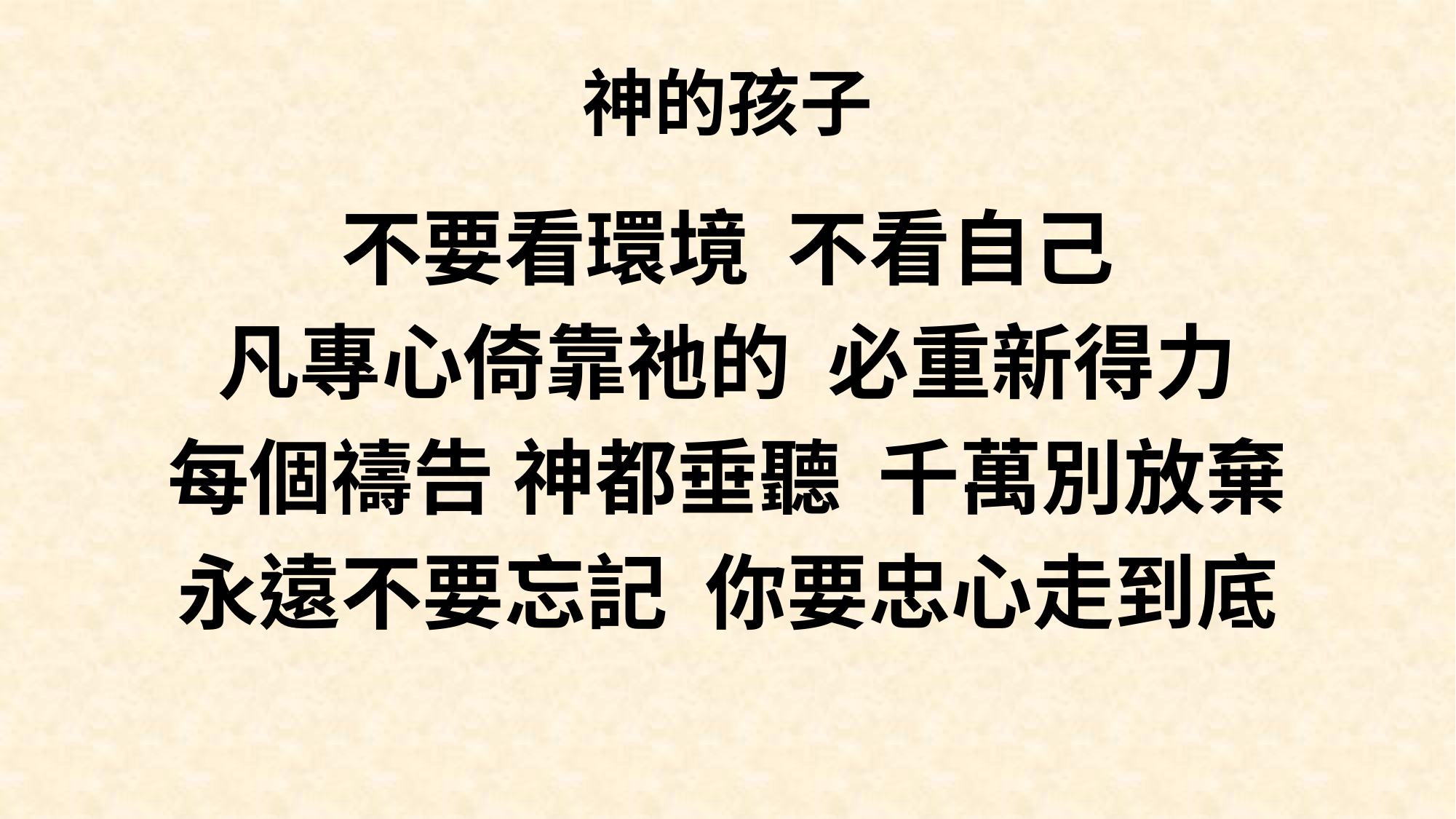

# 神的孩子
不要看環境  不看自己
凡專心倚靠祂的  必重新得力
每個禱告 神都垂聽  千萬別放棄
永遠不要忘記  你要忠心走到底